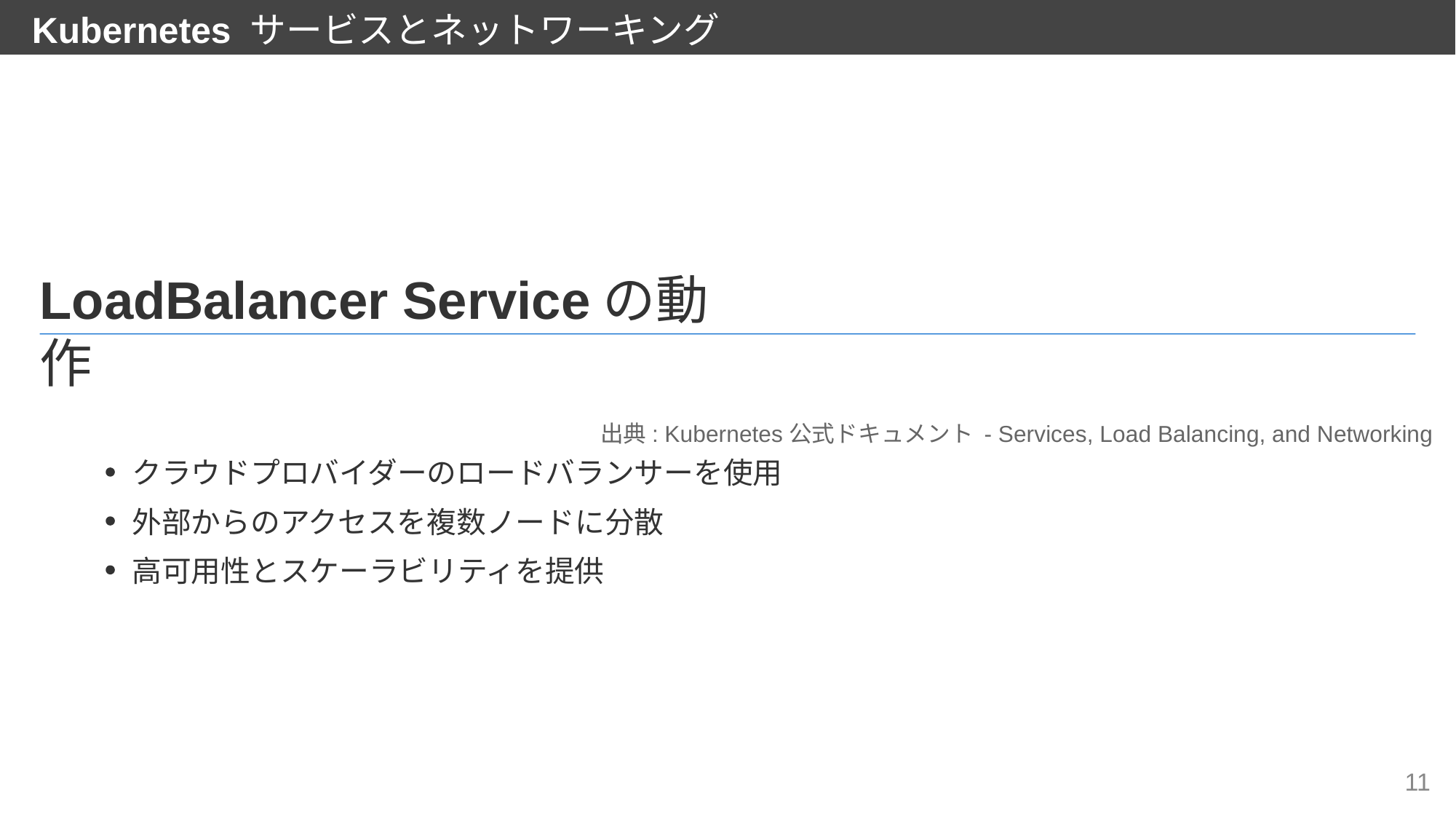

Kubernetes サービスとネットワーキング
LoadBalancer Serviceの動作

出典: Kubernetes公式ドキュメント - Services, Load Balancing, and Networking
クラウドプロバイダーのロードバランサーを使⽤

外部からのアクセスを複数ノードに分散

⾼可⽤性とスケーラビリティを提供

11